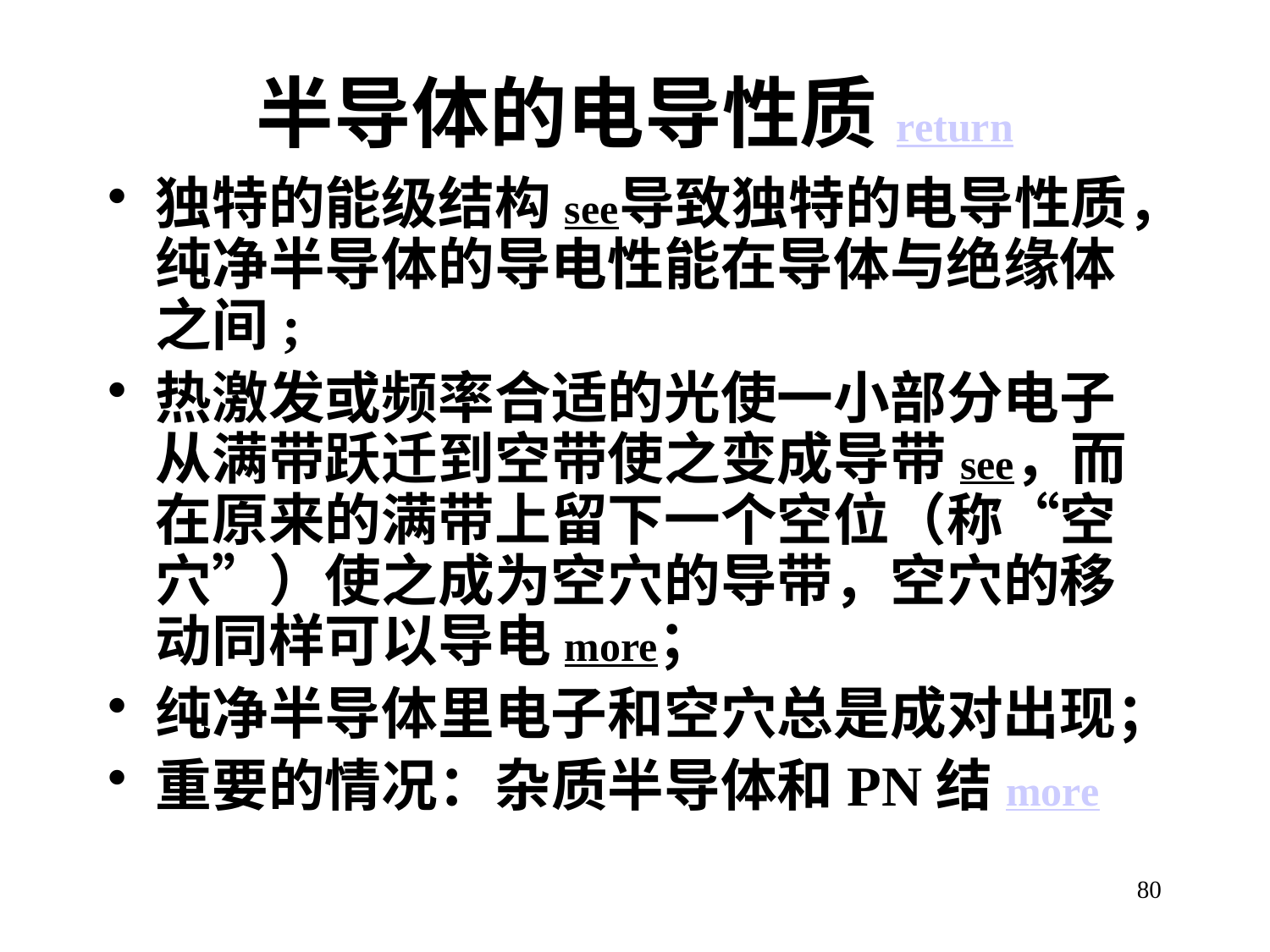

# 半导体的电导性质return
独特的能级结构see导致独特的电导性质，纯净半导体的导电性能在导体与绝缘体之间;
热激发或频率合适的光使一小部分电子从满带跃迁到空带使之变成导带see，而在原来的满带上留下一个空位（称“空穴”）使之成为空穴的导带，空穴的移动同样可以导电more；
纯净半导体里电子和空穴总是成对出现；
重要的情况：杂质半导体和PN结more
80